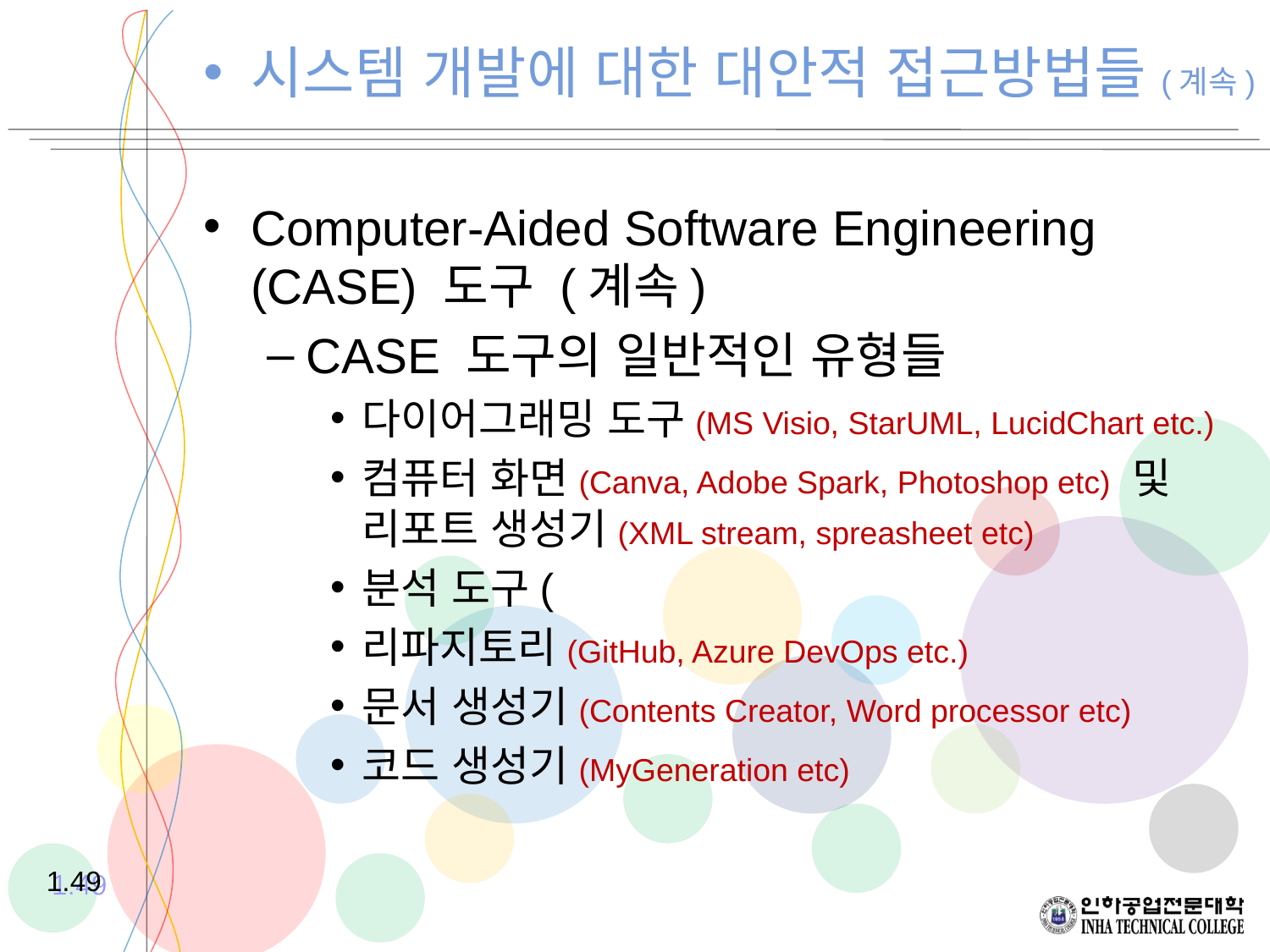

Computer-Aided Software Engineering (CASE) 도구 (계속)
CASE 도구의 일반적인 유형들
다이어그래밍 도구(MS Visio, StarUML, LucidChart etc.)
컴퓨터 화면(Canva, Adobe Spark, Photoshop etc) 및 리포트 생성기(XML stream, spreasheet etc)
분석 도구(
리파지토리(GitHub, Azure DevOps etc.)
문서 생성기(Contents Creator, Word processor etc)
코드 생성기(MyGeneration etc)
시스템 개발에 대한 대안적 접근방법들(계속)
1.49